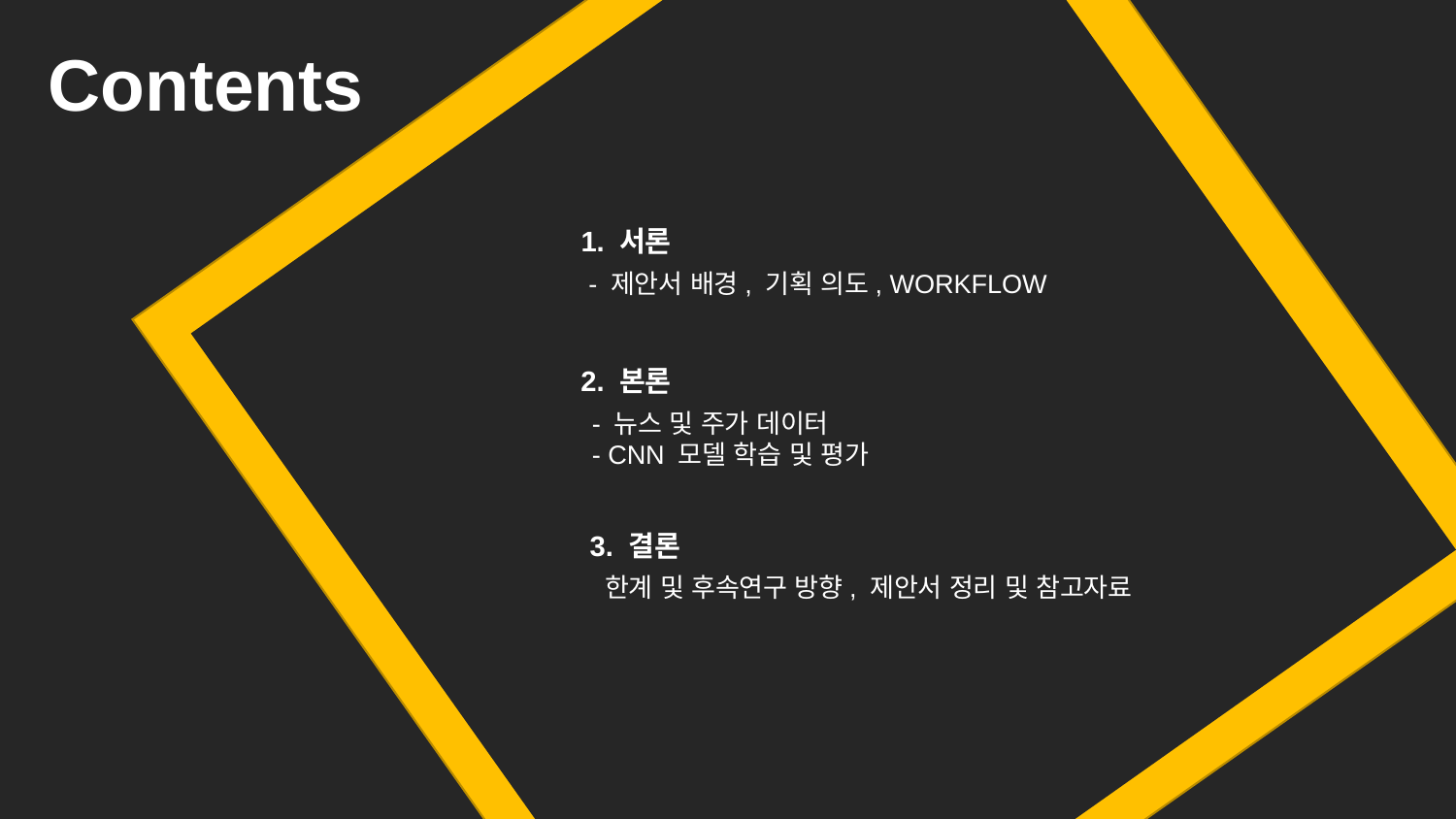

Contents
1. 서론
- 제안서 배경, 기획 의도, WORKFLOW
2. 본론
- 뉴스 및 주가 데이터
- CNN 모델 학습 및 평가
 3. 결론
한계 및 후속연구 방향, 제안서 정리 및 참고자료